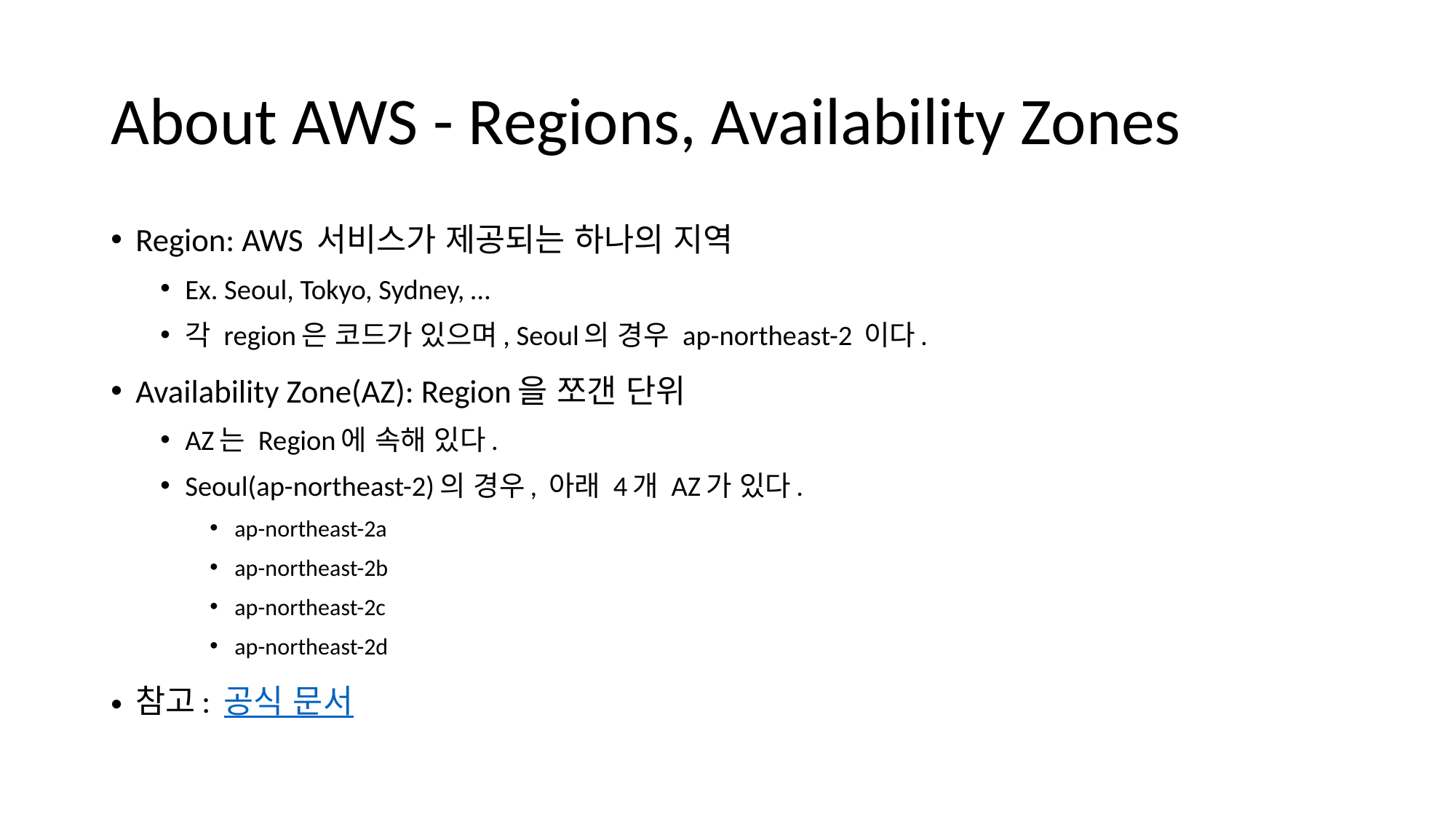

# About AWS - Regions, Availability Zones
Region: AWS 서비스가 제공되는 하나의 지역
Ex. Seoul, Tokyo, Sydney, …
각 region은 코드가 있으며, Seoul의 경우 ap-northeast-2 이다.
Availability Zone(AZ): Region을 쪼갠 단위
AZ는 Region에 속해 있다.
Seoul(ap-northeast-2)의 경우, 아래 4개 AZ가 있다.
ap-northeast-2a
ap-northeast-2b
ap-northeast-2c
ap-northeast-2d
참고: 공식 문서